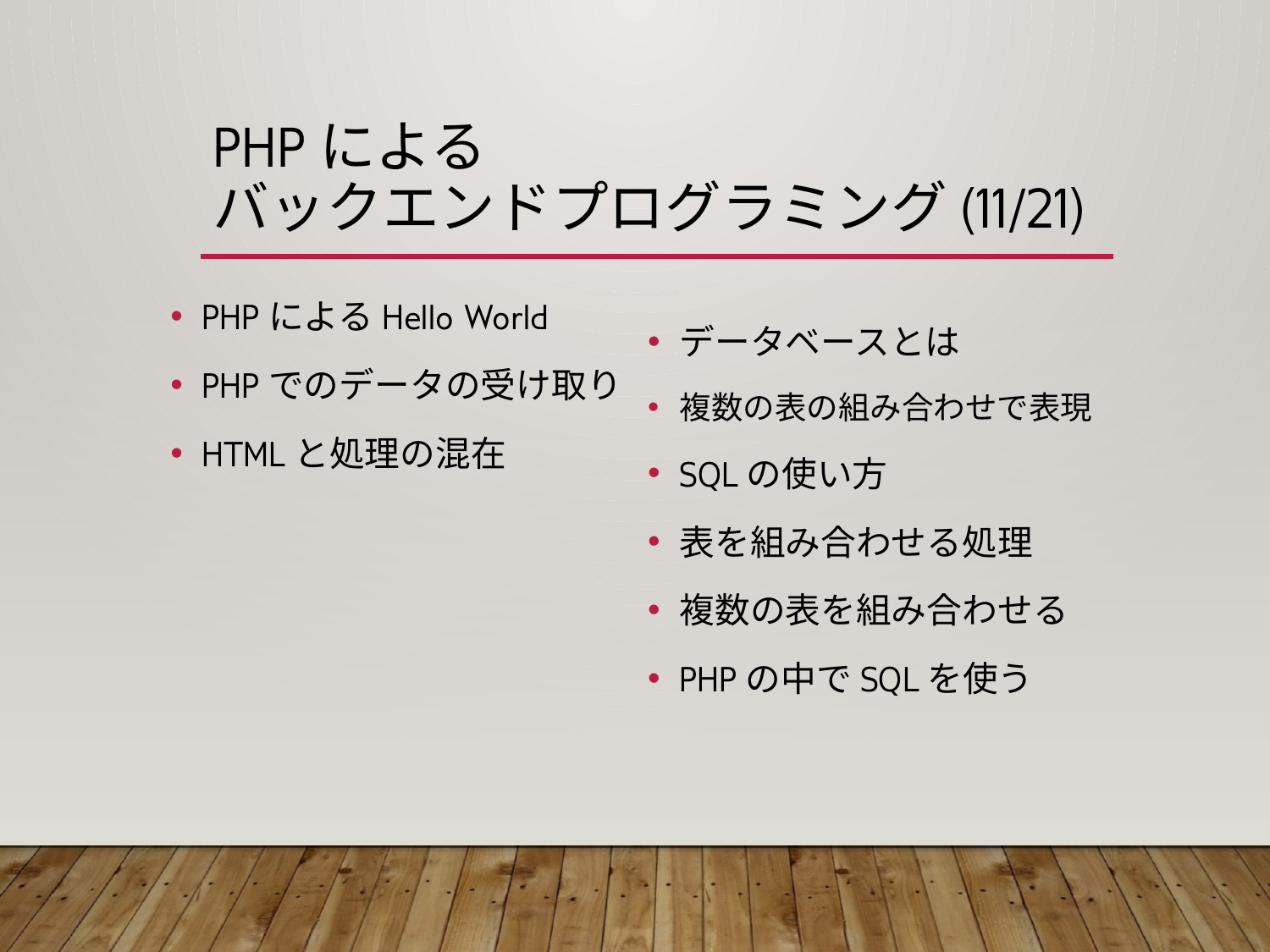

# PHPによる バックエンドプログラミング(11/21)
PHPによるHello World
PHPでのデータの受け取り
HTMLと処理の混在
データベースとは
複数の表の組み合わせで表現
SQLの使い方
表を組み合わせる処理
複数の表を組み合わせる
PHPの中でSQLを使う